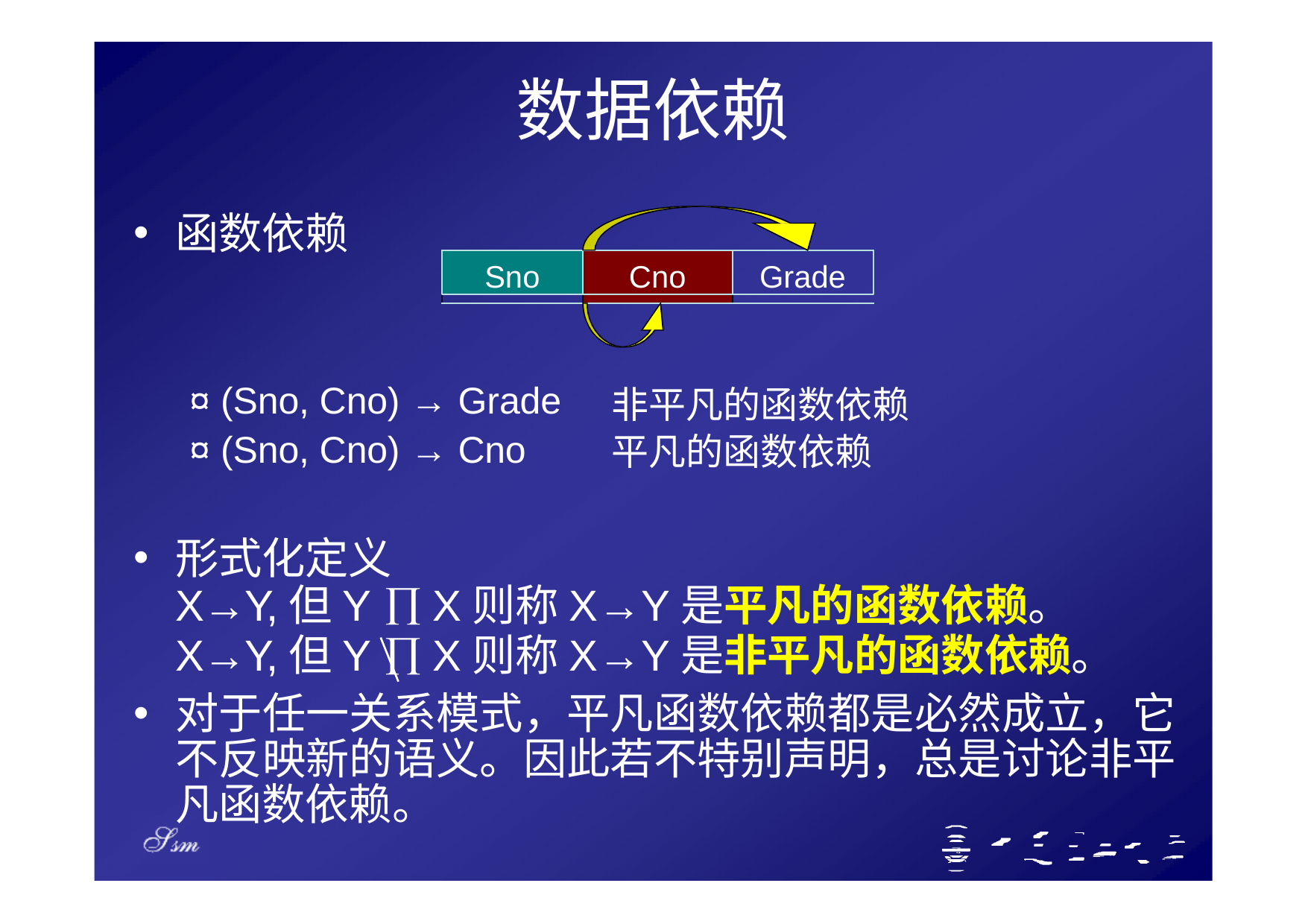

# 数据依赖
函数依赖

Sno

Cno
Grade

¤ (Sno, Cno) → Grade
¤ (Sno, Cno) → Cno
非平凡的函数依赖
平凡的函数依赖
形式化定义
X→Y,但Y ∏ X则称X→Y是平凡的函数依赖。
X→Y,但Y ∏ X则称X→Y是非平凡的函数依赖。
对于任一关系模式，平凡函数依赖都是必然成立，它 不反映新的语义。因此若不特别声明，总是讨论非平 凡函数依赖。

Ssm